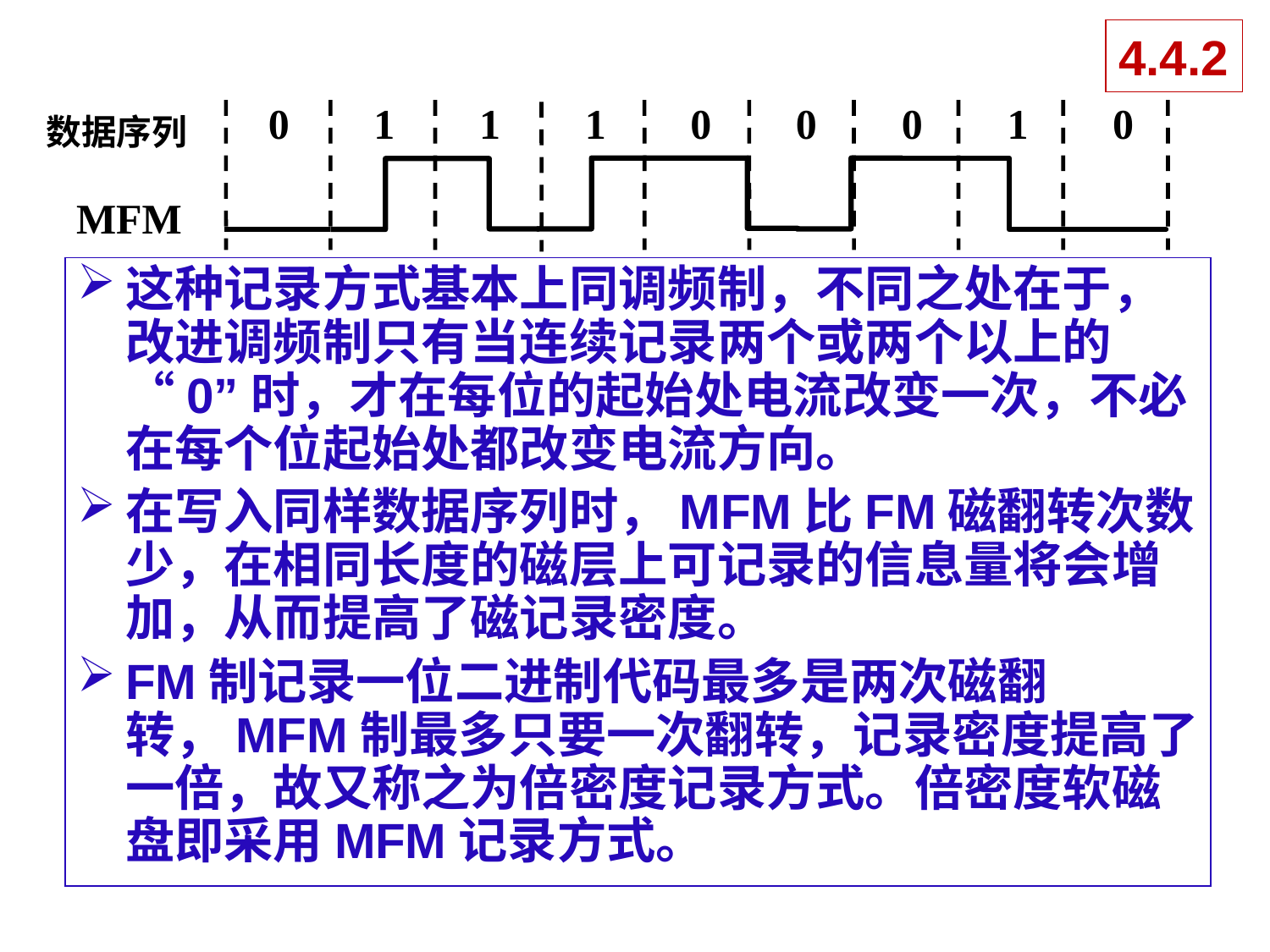

4.4.2
0
1
1
1
0
0
0
1
0

数据序列

MFM
这种记录方式基本上同调频制，不同之处在于，改进调频制只有当连续记录两个或两个以上的“0”时，才在每位的起始处电流改变一次，不必在每个位起始处都改变电流方向。
在写入同样数据序列时，MFM比FM磁翻转次数少，在相同长度的磁层上可记录的信息量将会增加，从而提高了磁记录密度。
FM制记录一位二进制代码最多是两次磁翻转，MFM制最多只要一次翻转，记录密度提高了一倍，故又称之为倍密度记录方式。倍密度软磁盘即采用MFM记录方式。